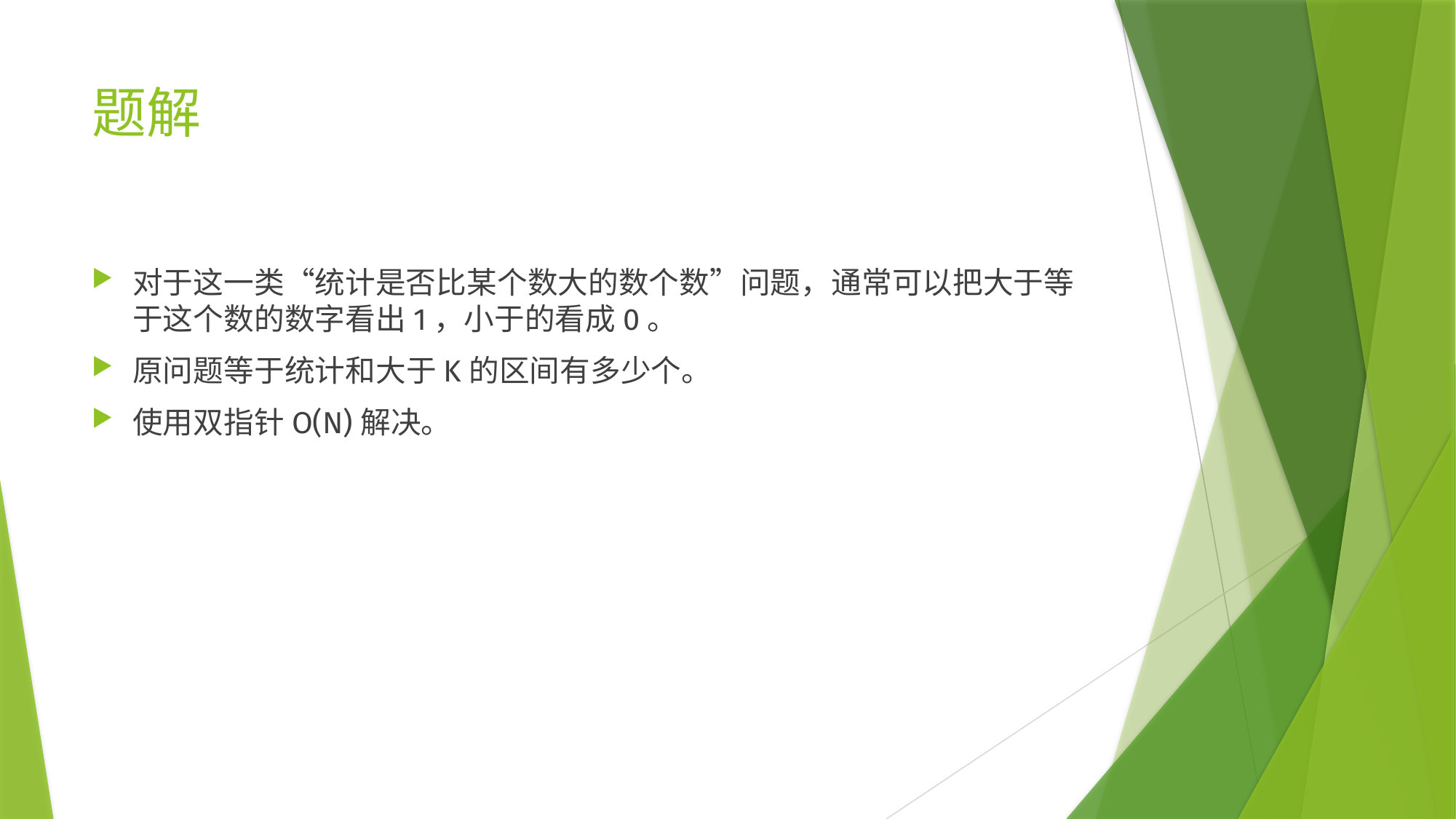

# 题解
对于这一类“统计是否比某个数大的数个数”问题，通常可以把大于等于这个数的数字看出1，小于的看成0。
原问题等于统计和大于K的区间有多少个。
使用双指针O(N)解决。